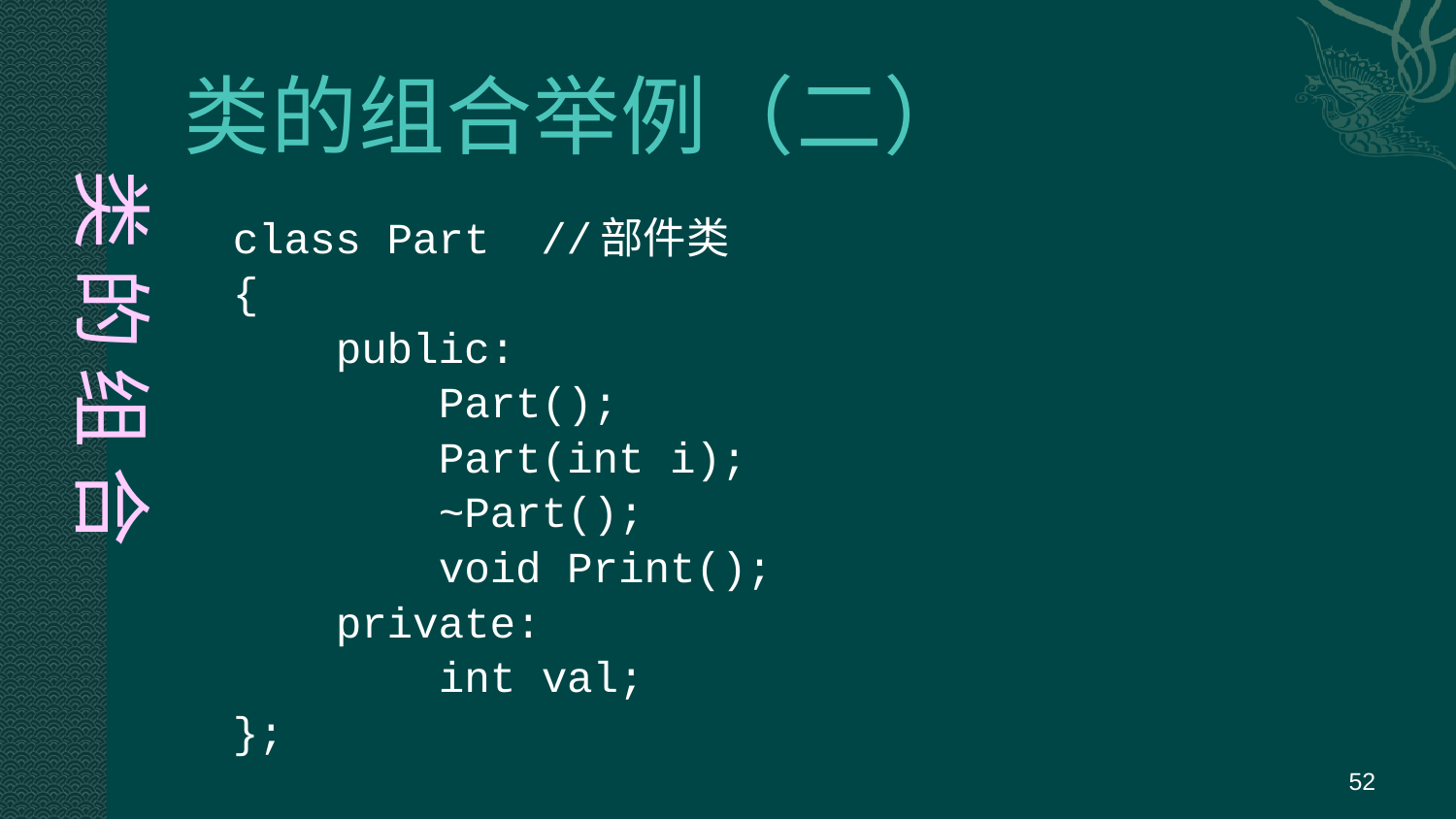

# 类的组合举例（二）
类 的 组 合
class Part  //部件类
{
    public:
        Part();
        Part(int i);
        ~Part();
        void Print();
    private:
        int val;
};
52